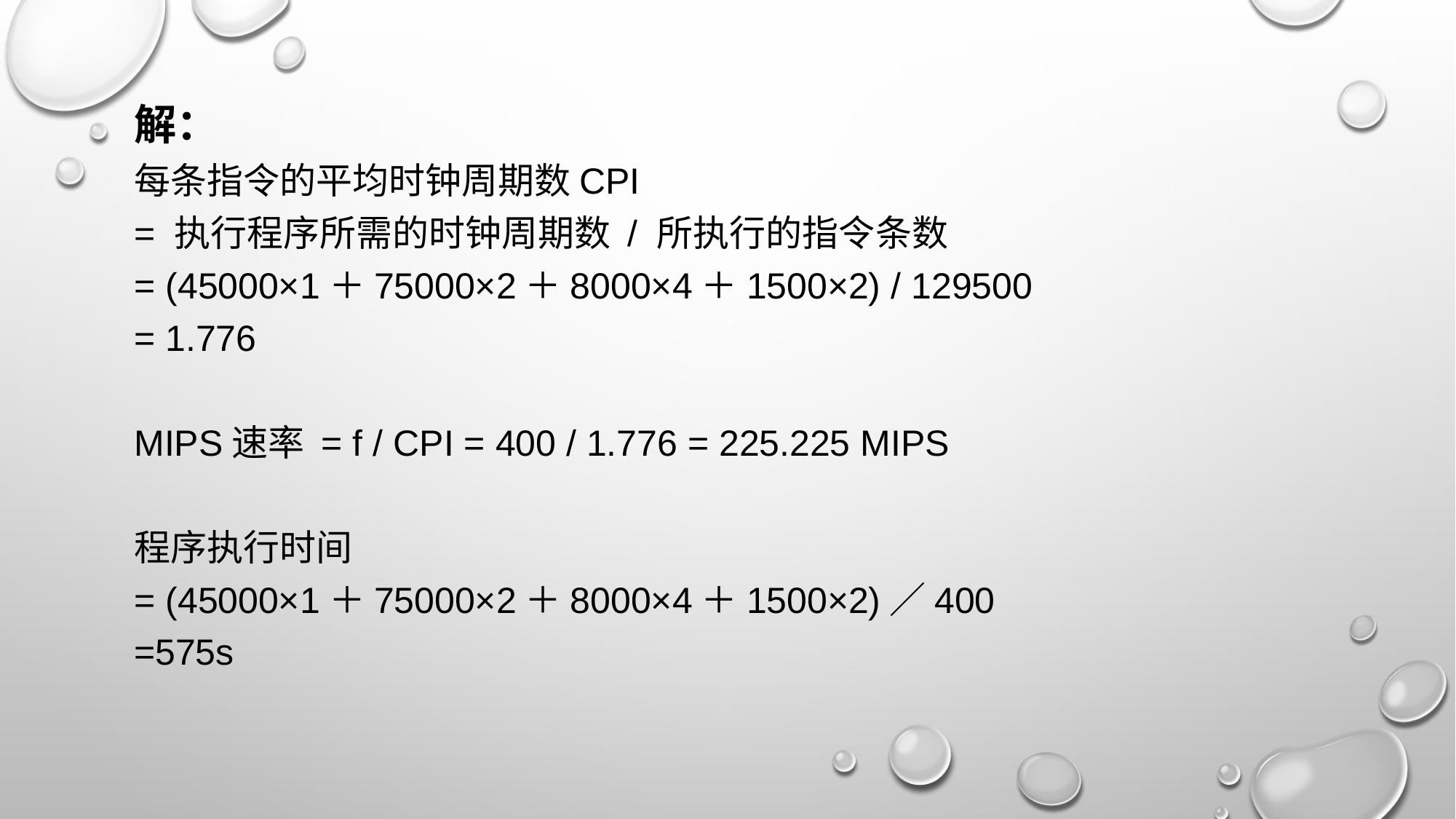

解：
每条指令的平均时钟周期数CPI
= 执行程序所需的时钟周期数 / 所执行的指令条数
= (45000×1＋75000×2＋8000×4＋1500×2) / 129500
= 1.776

MIPS速率 = f / CPI = 400 / 1.776 = 225.225 MIPS

程序执行时间
= (45000×1＋75000×2＋8000×4＋1500×2)／400
=575s